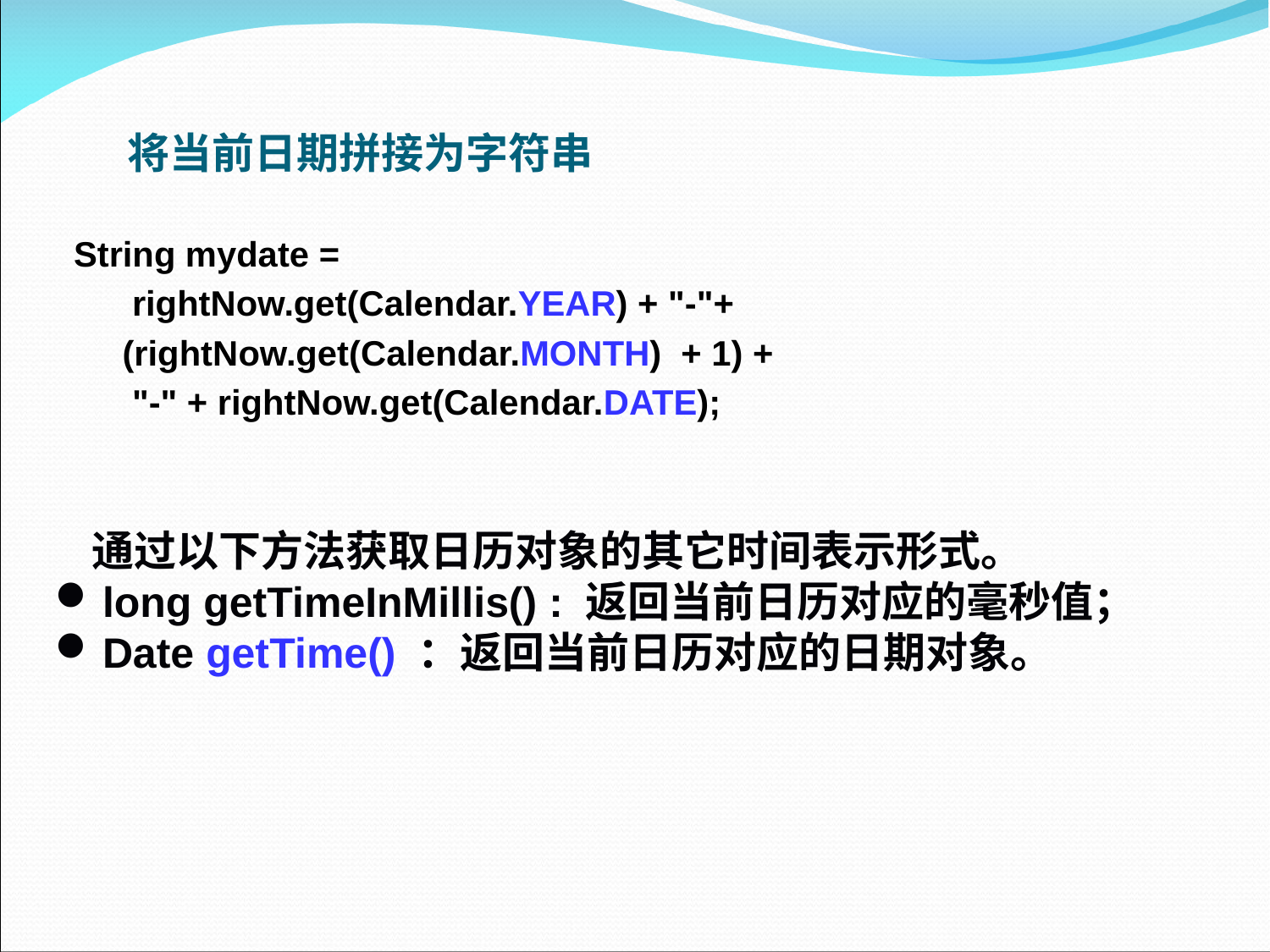

# 将当前日期拼接为字符串
String mydate =
      rightNow.get(Calendar.YEAR) + "-"+
     (rightNow.get(Calendar.MONTH)  + 1) +
      "-" + rightNow.get(Calendar.DATE);

通过以下方法获取日历对象的其它时间表示形式。
long getTimeInMillis() : 返回当前日历对应的毫秒值；
Date getTime() ：返回当前日历对应的日期对象。